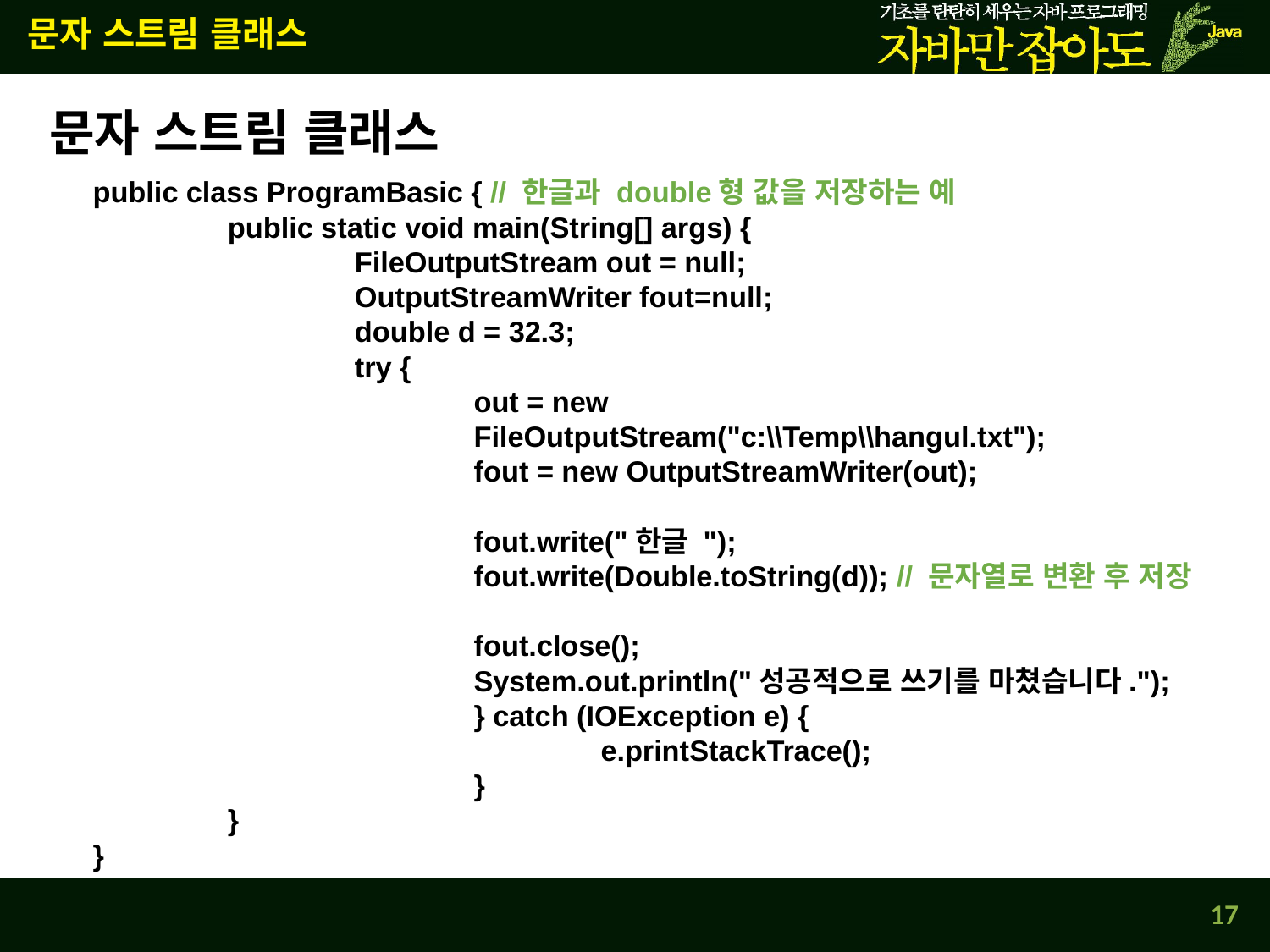

문자 스트림 클래스
문자 스트림 클래스
public class ProgramBasic { // 한글과 double형 값을 저장하는 예
	 public static void main(String[] args) {
		 FileOutputStream out = null;
		 OutputStreamWriter fout=null;
		 double d = 32.3;
		 try {
		 	out = new
			FileOutputStream("c:\\Temp\\hangul.txt");
		 	fout = new OutputStreamWriter(out);

			fout.write("한글 ");
			fout.write(Double.toString(d)); // 문자열로 변환 후 저장

			fout.close();
			System.out.println("성공적으로 쓰기를 마쳤습니다.");
			} catch (IOException e) {
				e.printStackTrace();
			}
	 }
}
17